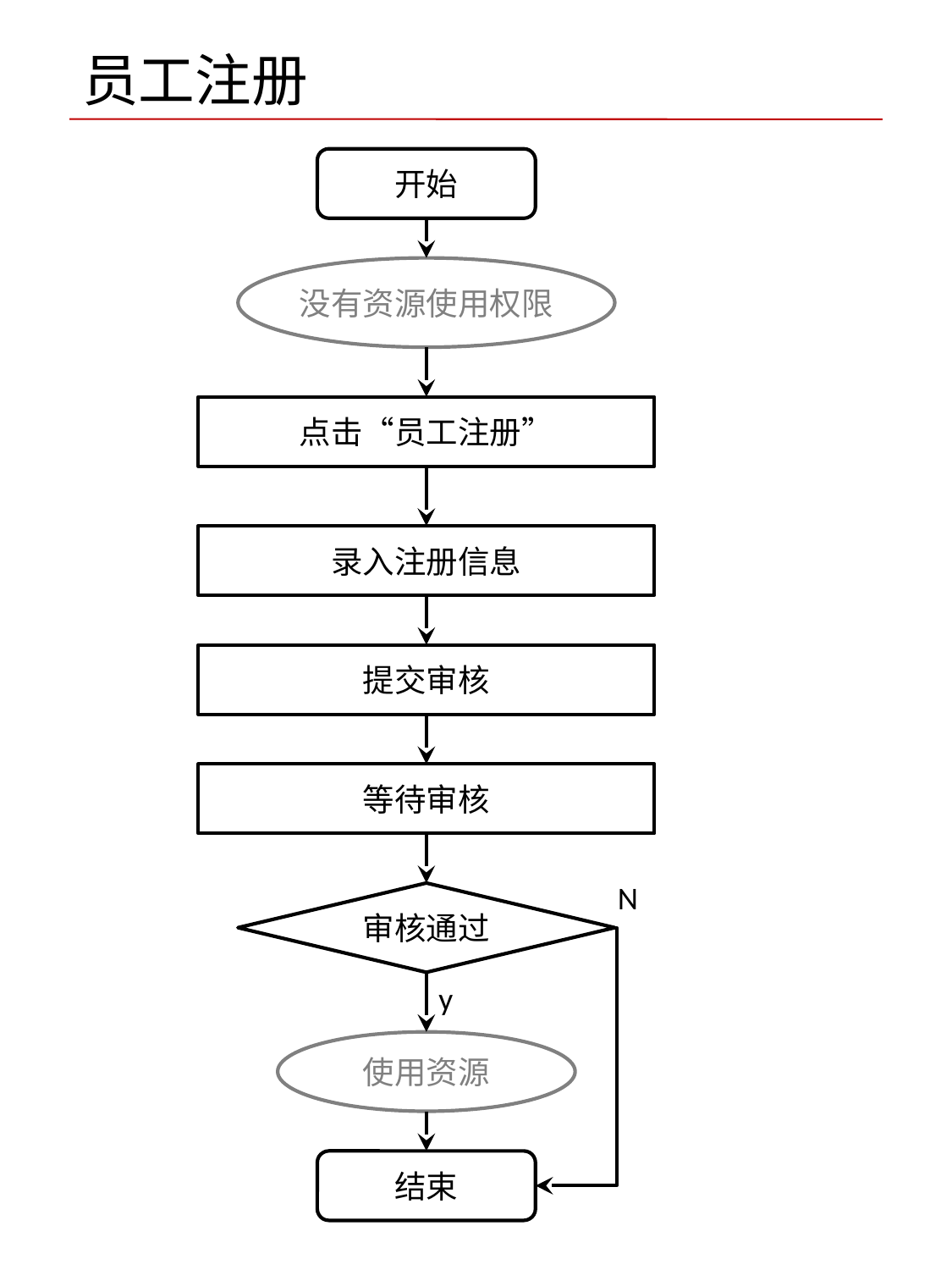

# 员工注册
开始
没有资源使用权限
点击“员工注册”
录入注册信息
提交审核
等待审核
N
审核通过
y
使用资源
结束